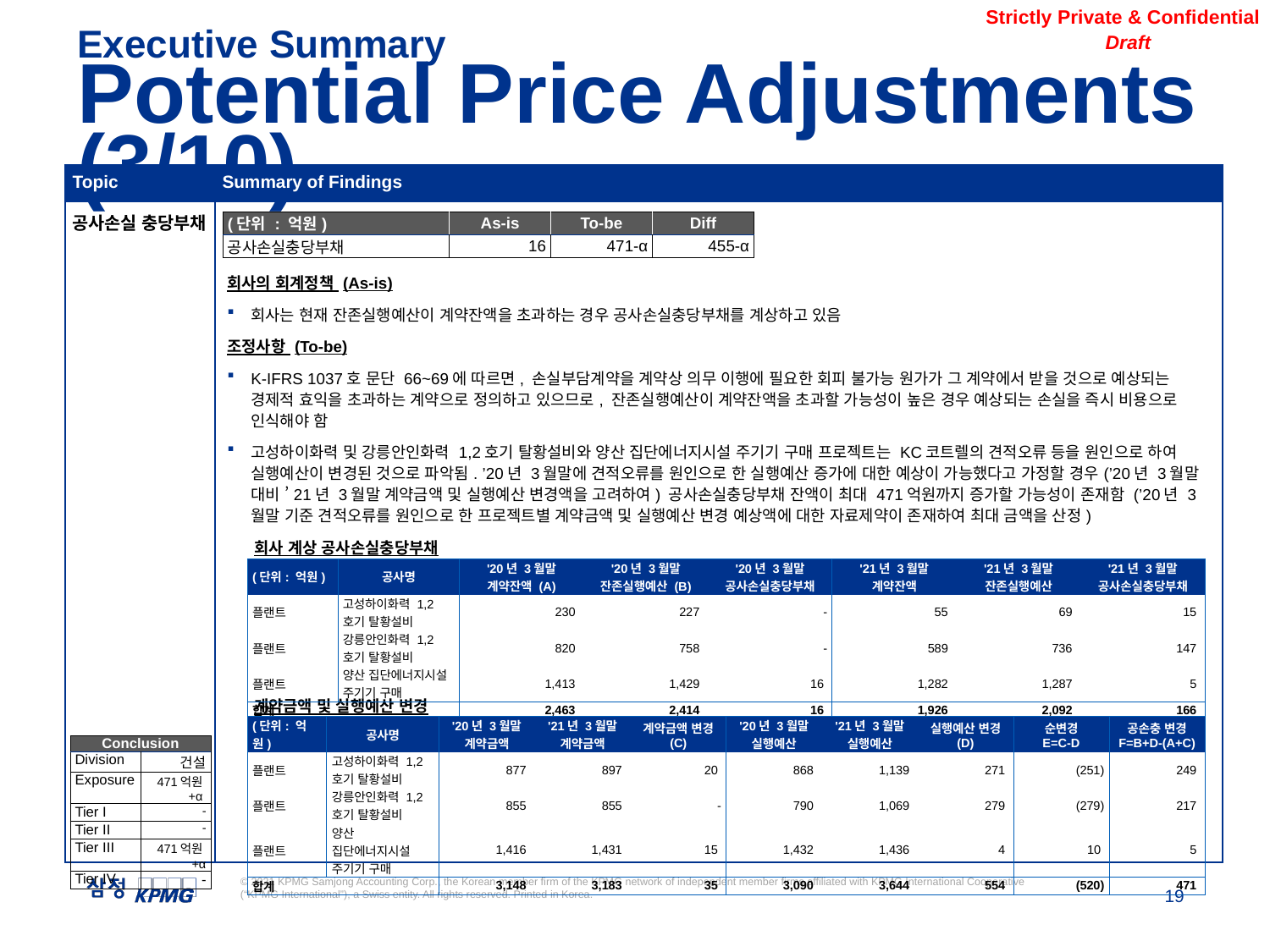

Executive Summary
Potential Price Adjustments (3/10)
| Topic | Summary of Findings |
| --- | --- |
| 공사손실 충당부채 | 회사의 회계정책 (As-is) 회사는 현재 잔존실행예산이 계약잔액을 초과하는 경우 공사손실충당부채를 계상하고 있음 조정사항 (To-be) K-IFRS 1037호 문단 66~69에 따르면, 손실부담계약을 계약상 의무 이행에 필요한 회피 불가능 원가가 그 계약에서 받을 것으로 예상되는 경제적 효익을 초과하는 계약으로 정의하고 있으므로, 잔존실행예산이 계약잔액을 초과할 가능성이 높은 경우 예상되는 손실을 즉시 비용으로 인식해야 함 고성하이화력 및 강릉안인화력 1,2호기 탈황설비와 양산 집단에너지시설 주기기 구매 프로젝트는 KC코트렐의 견적오류 등을 원인으로 하여 실행예산이 변경된 것으로 파악됨. ’20년 3월말에 견적오류를 원인으로 한 실행예산 증가에 대한 예상이 가능했다고 가정할 경우(’20년 3월말 대비 ’21년 3월말 계약금액 및 실행예산 변경액을 고려하여) 공사손실충당부채 잔액이 최대 471억원까지 증가할 가능성이 존재함 (’20년 3월말 기준 견적오류를 원인으로 한 프로젝트별 계약금액 및 실행예산 변경 예상액에 대한 자료제약이 존재하여 최대 금액을 산정) 회사 계상 공사손실충당부채 계약금액 및 실행예산 변경 |
| (단위 : 억원) | As-is | To-be | Diff |
| --- | --- | --- | --- |
| 공사손실충당부채 | 16 | 471-α | 455-α |
| (단위: 억원) | 공사명 | '20년 3월말 계약잔액 (A) | '20년 3월말 잔존실행예산 (B) | '20년 3월말 공사손실충당부채 | '21년 3월말 계약잔액 | '21년 3월말 잔존실행예산 | '21년 3월말 공사손실충당부채 |
| --- | --- | --- | --- | --- | --- | --- | --- |
| 플랜트 | 고성하이화력 1,2호기 탈황설비 | 230 | 227 | - | 55 | 69 | 15 |
| 플랜트 | 강릉안인화력 1,2호기 탈황설비 | 820 | 758 | - | 589 | 736 | 147 |
| 플랜트 | 양산 집단에너지시설 주기기 구매 | 1,413 | 1,429 | 16 | 1,282 | 1,287 | 5 |
| 합계 |  | 2,463 | 2,414 | 16 | 1,926 | 2,092 | 166 |
| (단위: 억원) | 공사명 | '20년 3월말 계약금액 | '21년 3월말 계약금액 | 계약금액 변경 (C) | '20년 3월말 실행예산 | '21년 3월말 실행예산 | 실행예산 변경 (D) | 순변경 E=C-D | 공손충 변경 F=B+D-(A+C) |
| --- | --- | --- | --- | --- | --- | --- | --- | --- | --- |
| 플랜트 | 고성하이화력 1,2호기 탈황설비 | 877 | 897 | 20 | 868 | 1,139 | 271 | (251) | 249 |
| 플랜트 | 강릉안인화력 1,2호기 탈황설비 | 855 | 855 | - | 790 | 1,069 | 279 | (279) | 217 |
| 플랜트 | 양산 집단에너지시설 주기기 구매 | 1,416 | 1,431 | 15 | 1,432 | 1,436 | 4 | 10 | 5 |
| 합계 |  | 3,148 | 3,183 | 35 | 3,090 | 3,644 | 554 | (520) | 471 |
| Conclusion |  |
| --- | --- |
| Division | 건설 |
| Exposure | 471억원+α |
| Tier I | - |
| Tier II | - |
| Tier III | 471억원+α |
| Tier IV | - |